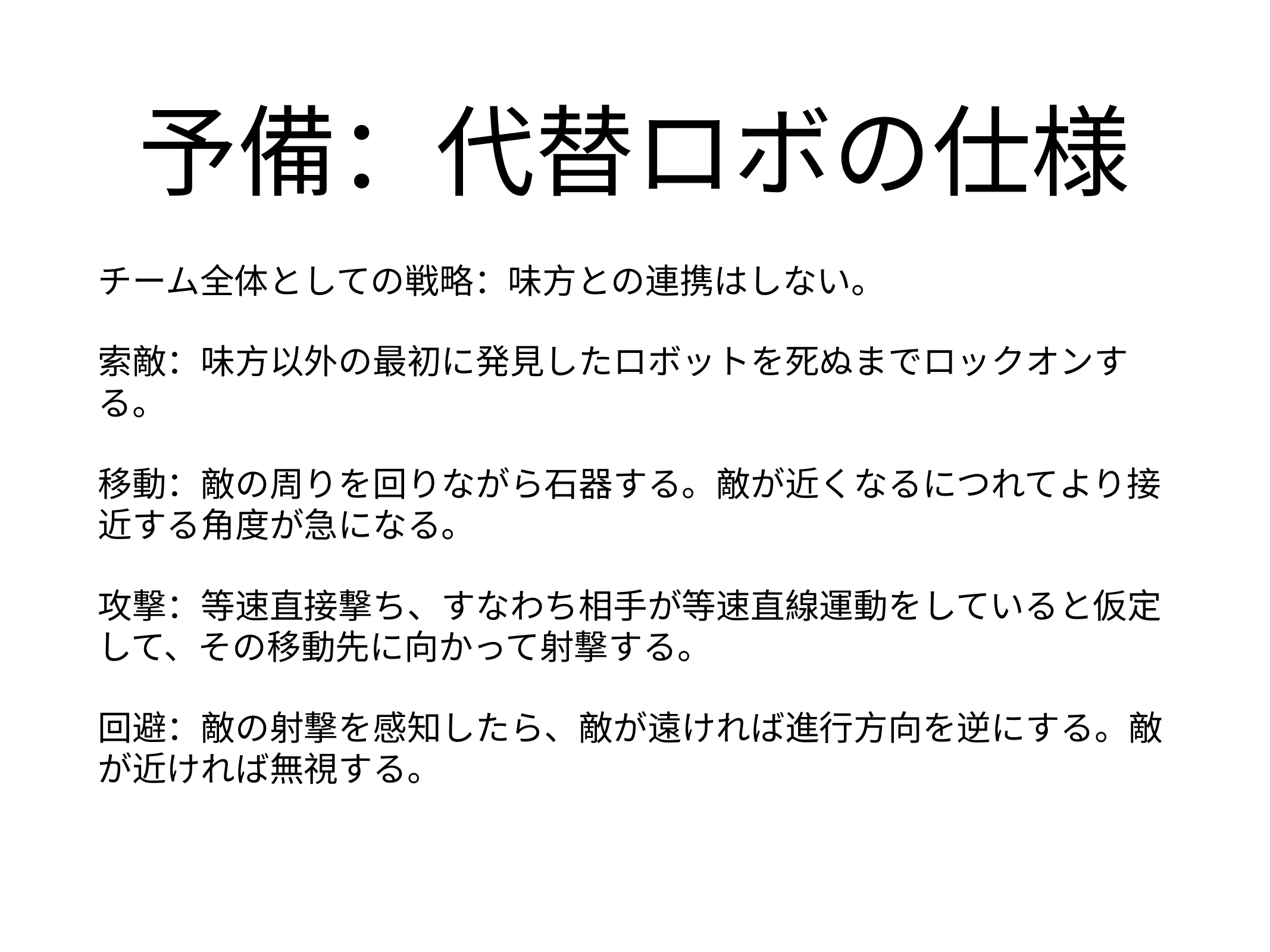

# 予備：代替ロボの仕様
チーム全体としての戦略：味方との連携はしない。
索敵：味方以外の最初に発見したロボットを死ぬまでロックオンする。
移動：敵の周りを回りながら石器する。敵が近くなるにつれてより接近する角度が急になる。
攻撃：等速直接撃ち、すなわち相手が等速直線運動をしていると仮定して、その移動先に向かって射撃する。
回避：敵の射撃を感知したら、敵が遠ければ進行方向を逆にする。敵が近ければ無視する。